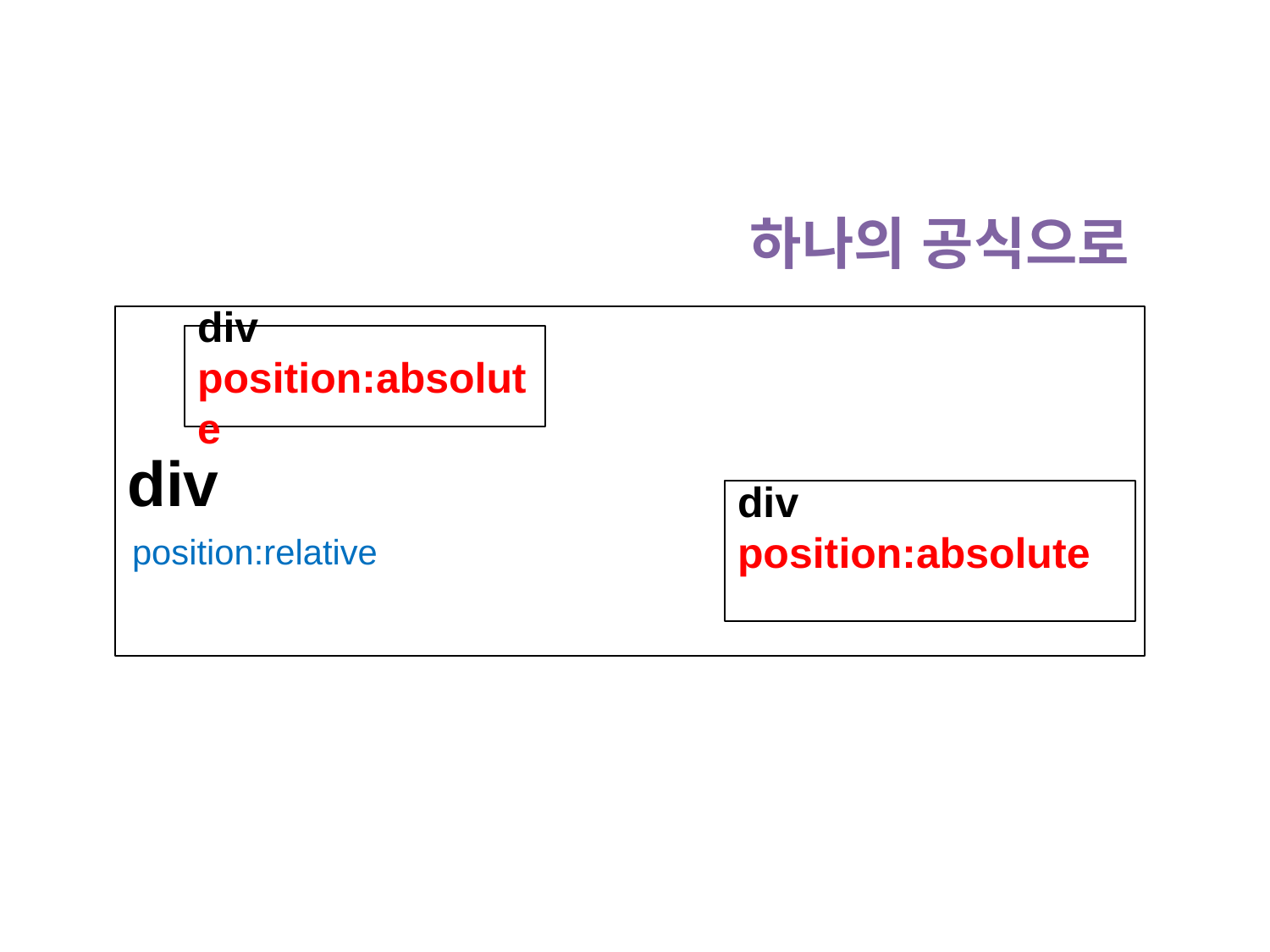

하나의 공식으로
div
div  position:absolute
div position:absolute

position:relative